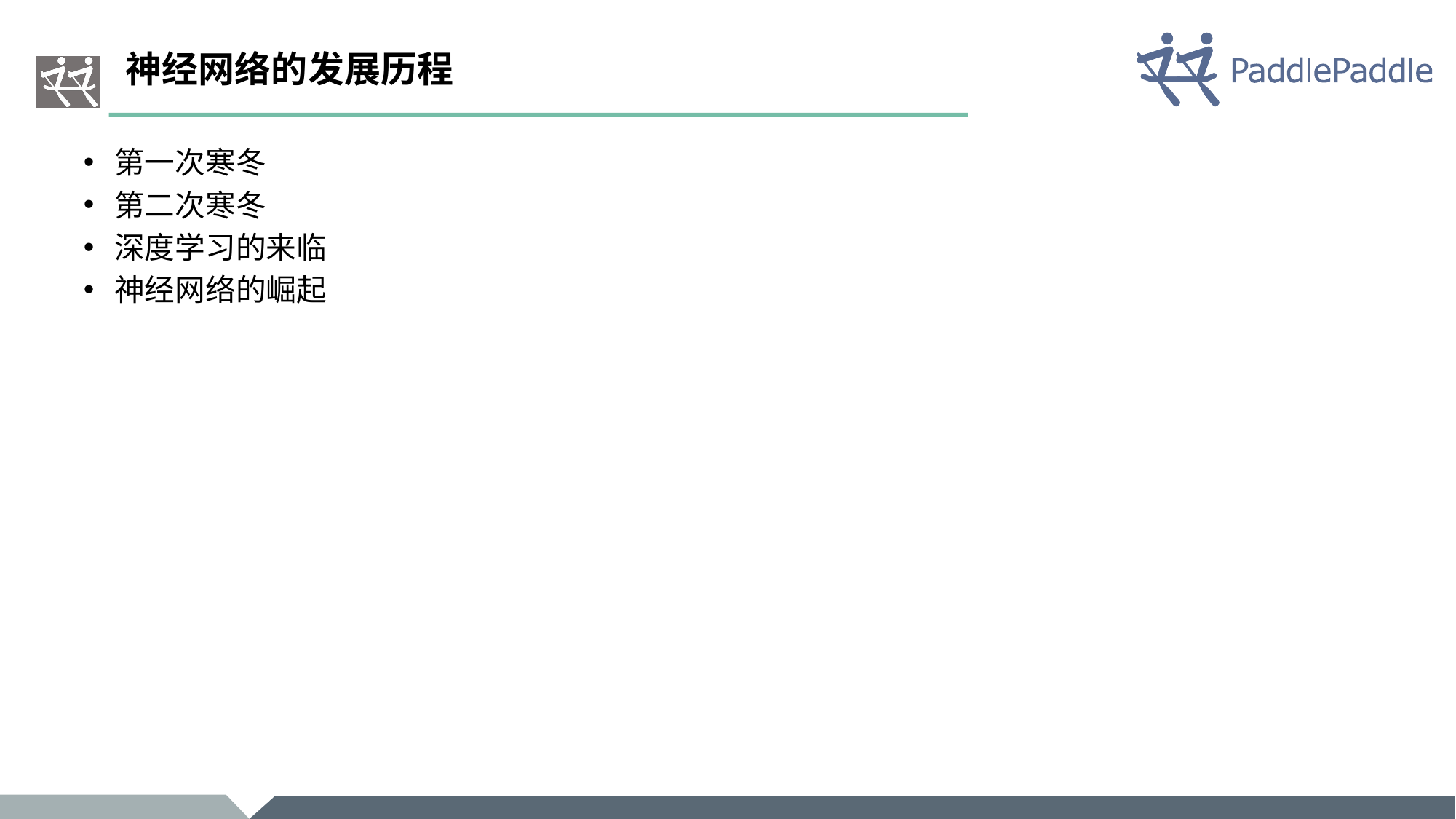

# 神经网络的发展历程
第一次寒冬
第二次寒冬
深度学习的来临
神经网络的崛起